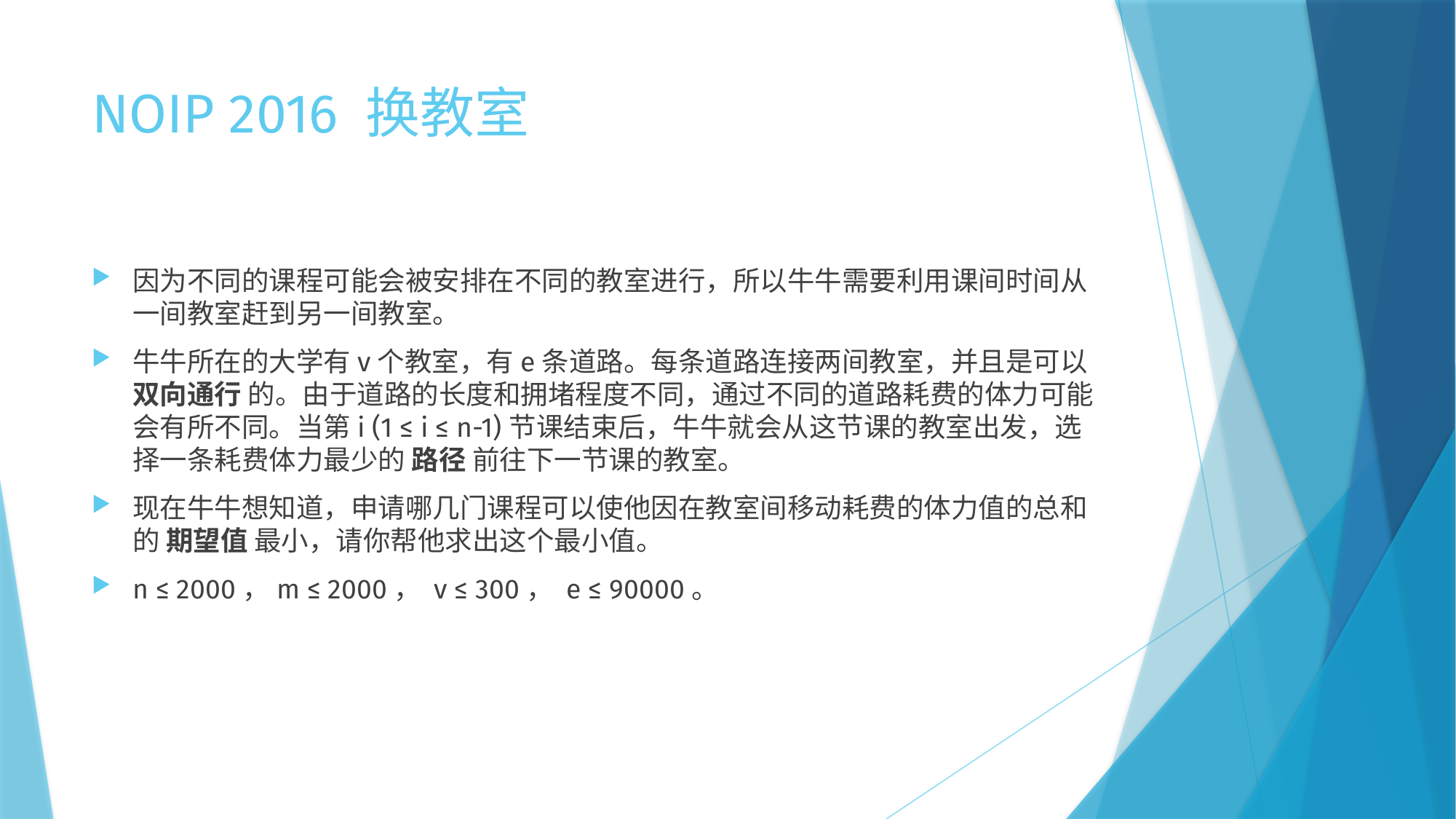

# NOIP 2016 换教室
因为不同的课程可能会被安排在不同的教室进行，所以牛牛需要利用课间时间从一间教室赶到另一间教室。
牛牛所在的大学有v个教室，有e条道路。每条道路连接两间教室，并且是可以 双向通行 的。由于道路的长度和拥堵程度不同，通过不同的道路耗费的体力可能会有所不同。当第i (1 ≤ i ≤ n-1)节课结束后，牛牛就会从这节课的教室出发，选择一条耗费体力最少的 路径 前往下一节课的教室。
现在牛牛想知道，申请哪几门课程可以使他因在教室间移动耗费的体力值的总和的 期望值 最小，请你帮他求出这个最小值。
n ≤ 2000，m ≤ 2000， v ≤ 300， e ≤ 90000。